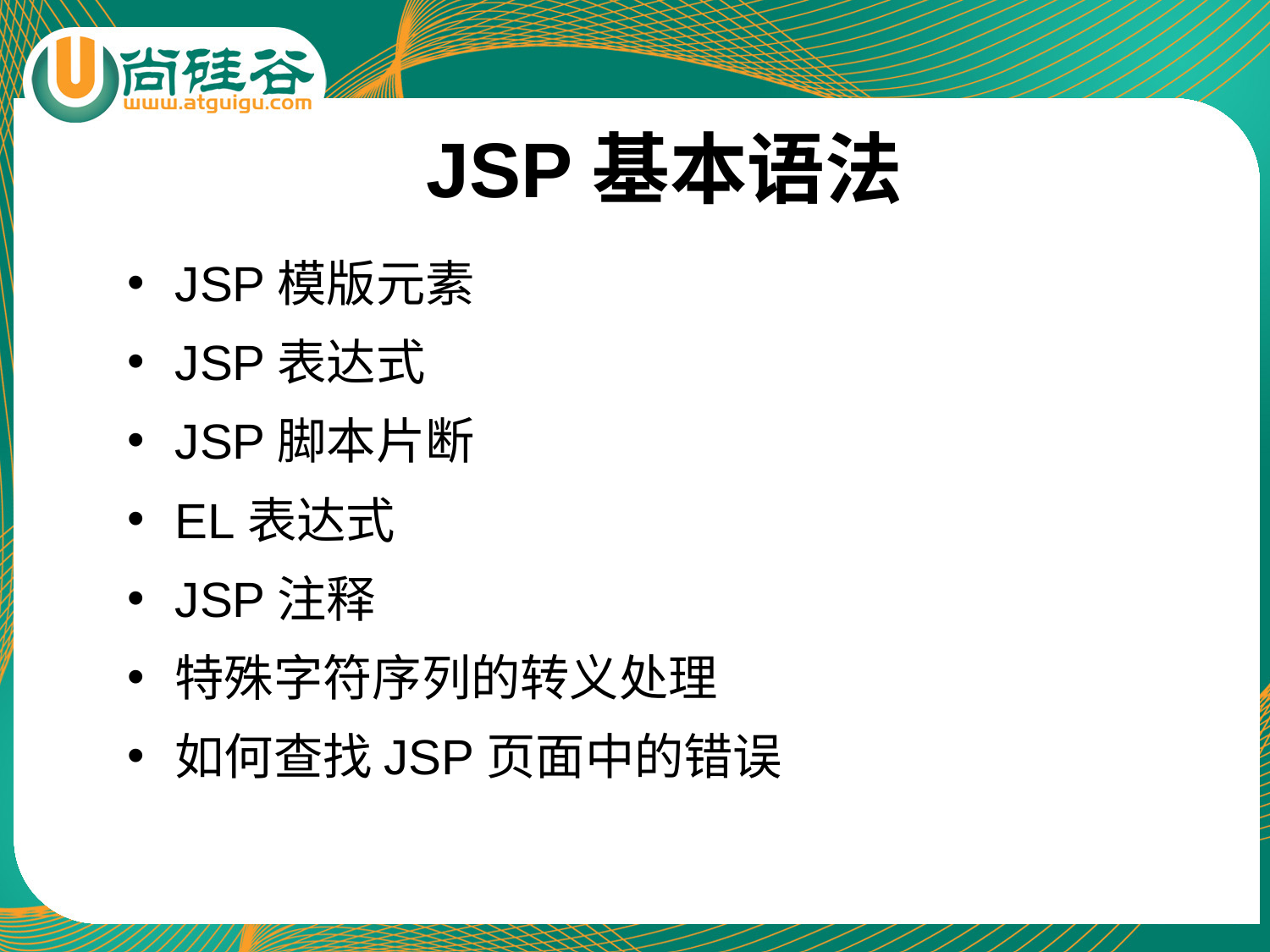

# JSP基本语法
JSP模版元素
JSP表达式
JSP脚本片断
EL表达式
JSP注释
特殊字符序列的转义处理
如何查找JSP页面中的错误